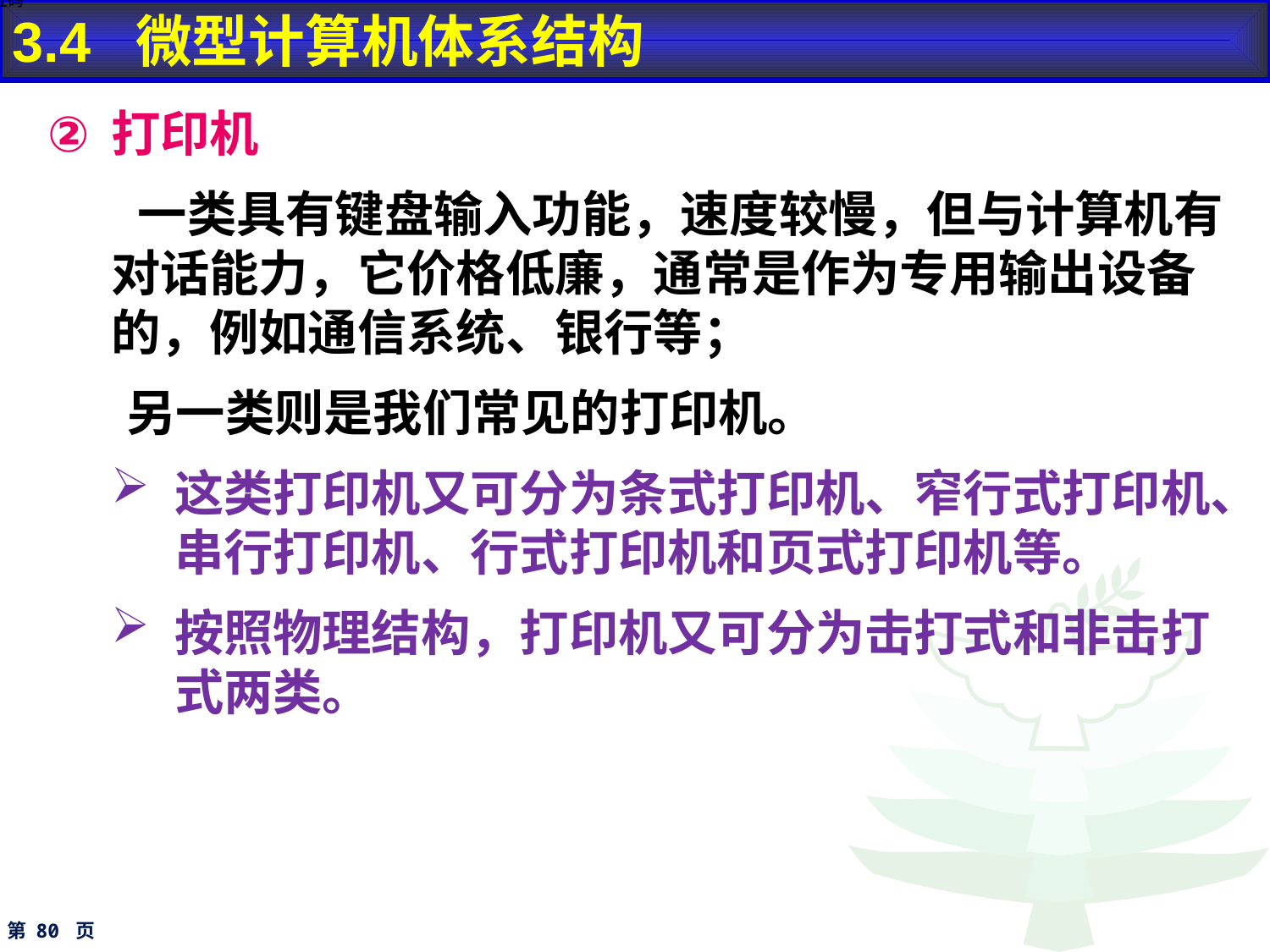

3.4  微型计算机体系结构

地址码
打印机
       一类具有键盘输入功能，速度较慢，但与计算机有对话能力，它价格低廉，通常是作为专用输出设备的，例如通信系统、银行等；
      另一类则是我们常见的打印机。
这类打印机又可分为条式打印机、窄行式打印机、串行打印机、行式打印机和页式打印机等。
按照物理结构，打印机又可分为击打式和非击打式两类。